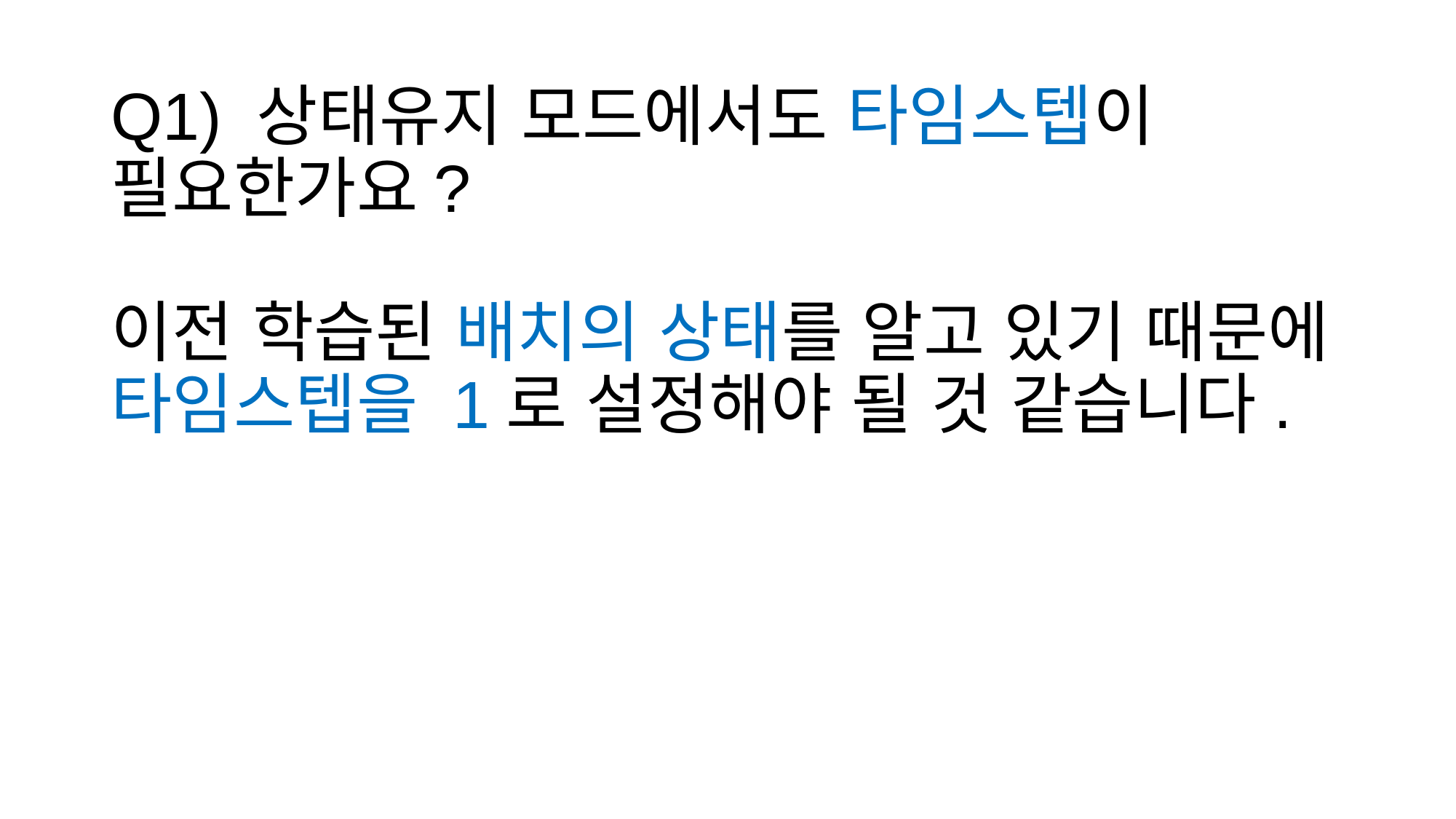

# Q1) 상태유지 모드에서도 타임스텝이 필요한가요? 이전 학습된 배치의 상태를 알고 있기 때문에 타임스텝을 1로 설정해야 될 것 같습니다.